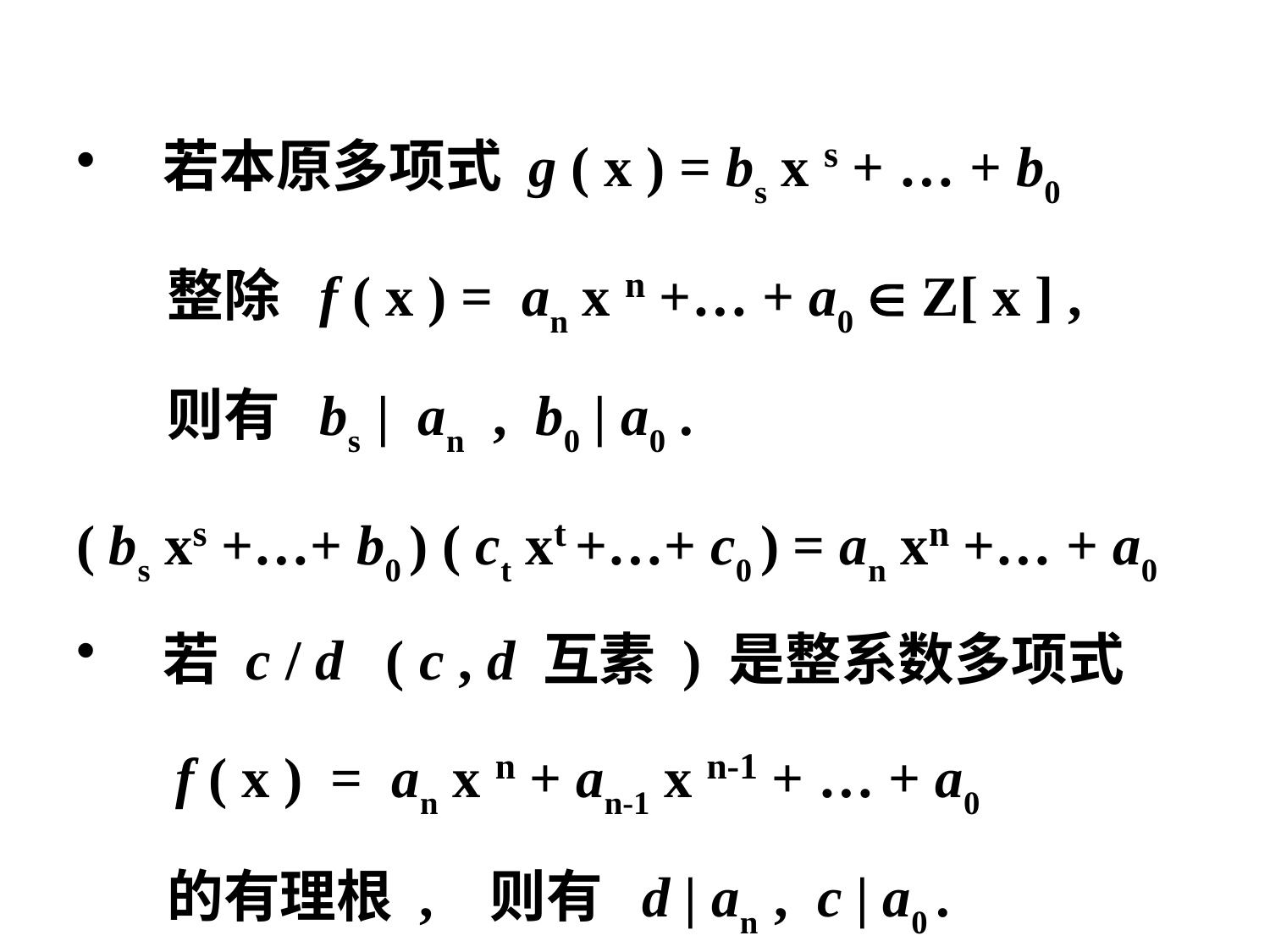

若本原多项式 g ( x ) = bs x s + … + b0
      整除  f ( x ) =  an x n +… + a0 ∈ Z[ x ] ,
      则有  bs  |  an  ,  b0 | a0 .
( bs xs +…+ b0 ) ( ct xt +…+ c0 ) = an xn +… + a0
  若 c / d   ( c , d 互素 ) 是整系数多项式
       f ( x )  =  an x n + an-1 x n-1 + … + a0
      的有理根 ,   则有  d | an  ,  c | a0 .